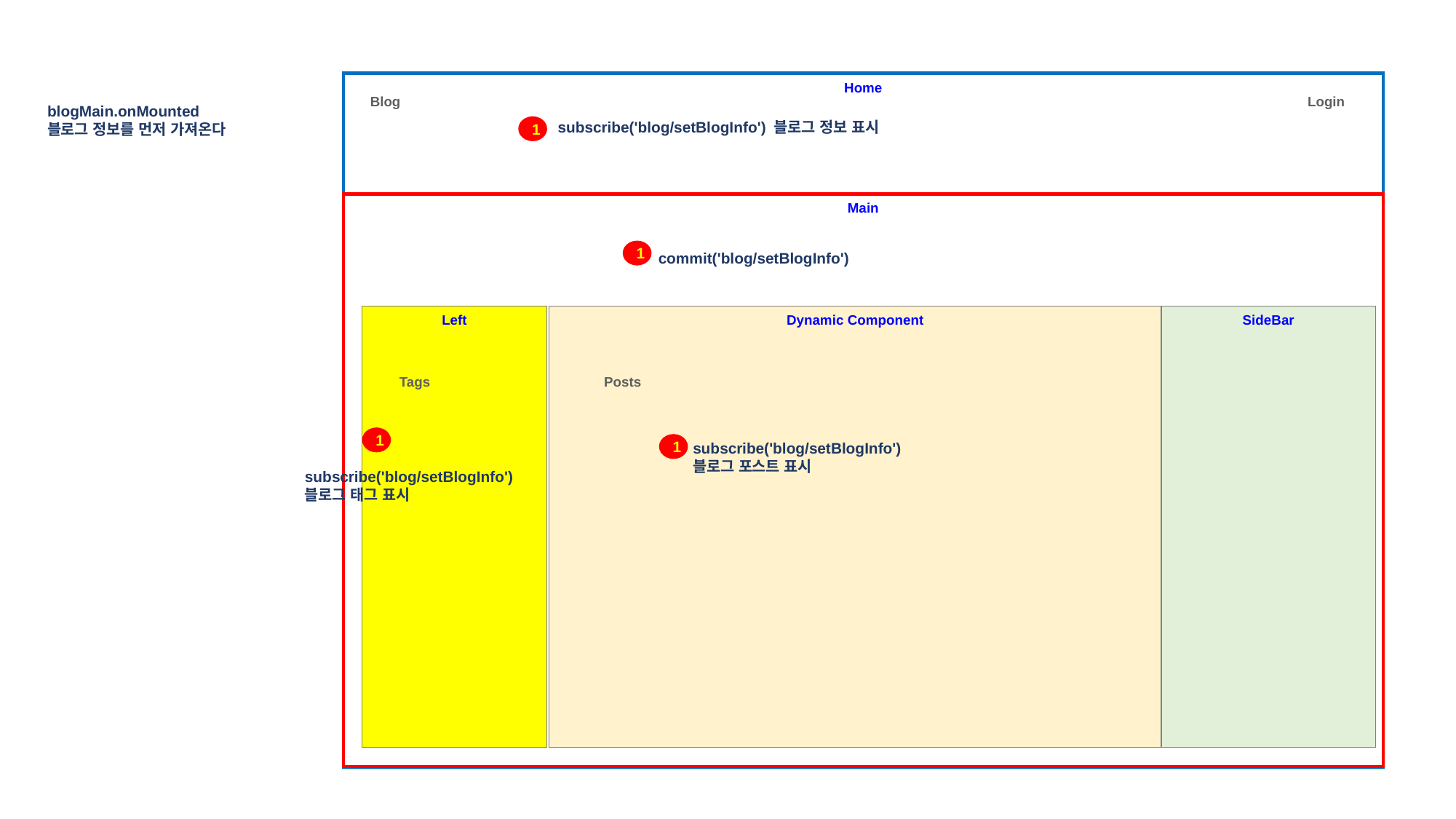

Home
Blog
Login
blogMain.onMounted
블로그 정보를 먼저 가져온다
subscribe('blog/setBlogInfo') 블로그 정보 표시
1
Main
1
commit('blog/setBlogInfo')
Left
SideBar
Dynamic Component
Tags
Posts
1
1
subscribe('blog/setBlogInfo')
블로그 포스트 표시
subscribe('blog/setBlogInfo')
블로그 태그 표시